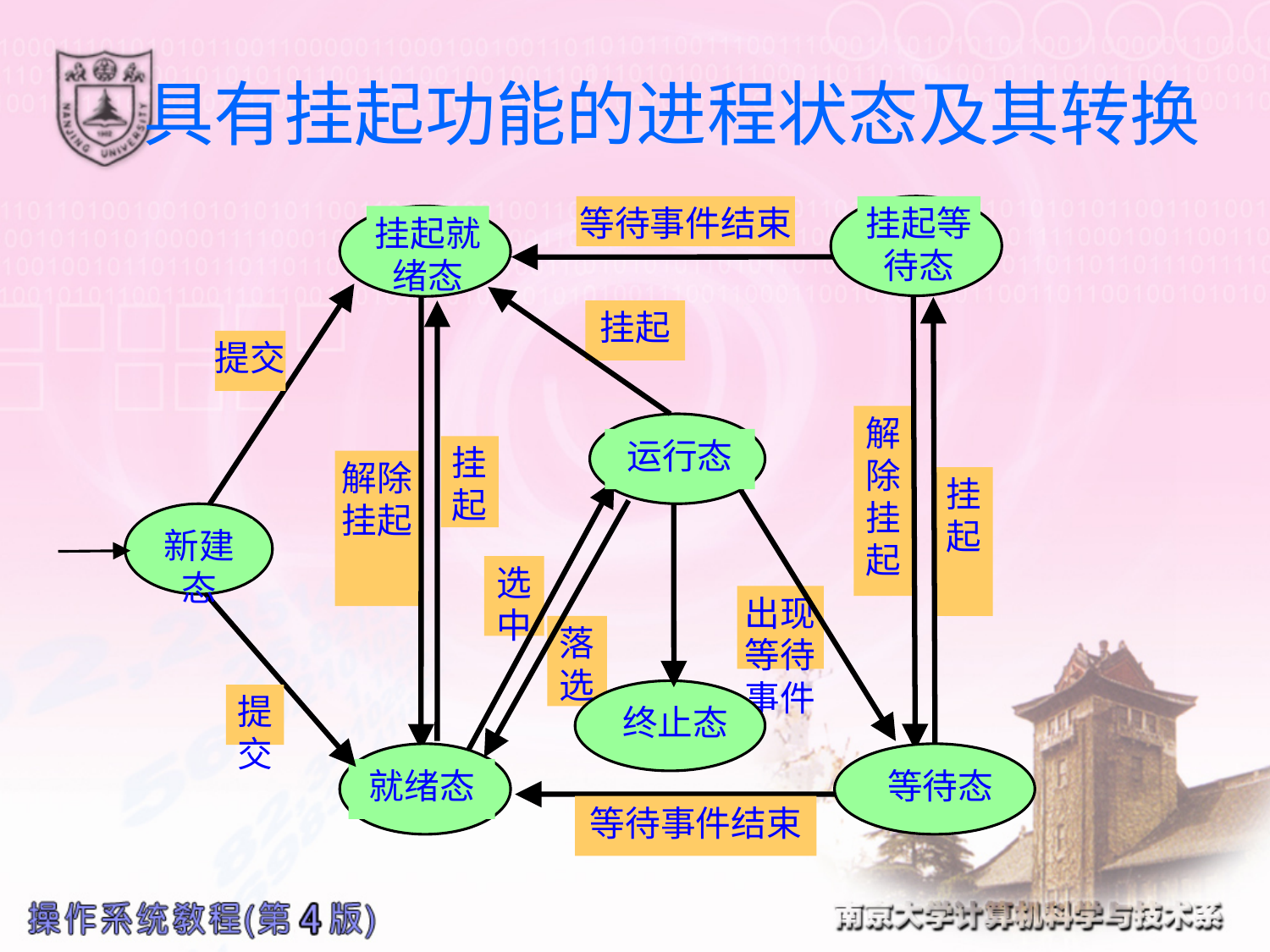

# 具有挂起功能的进程状态及其转换
等待事件结束

挂起等
待态

挂起就
绪态

挂起
提交
解除挂起

运行态
挂起
解除挂起
挂起

新建态

选中

出现等待事件
落选

终止态
提交

等待态
就绪态

等待事件结束